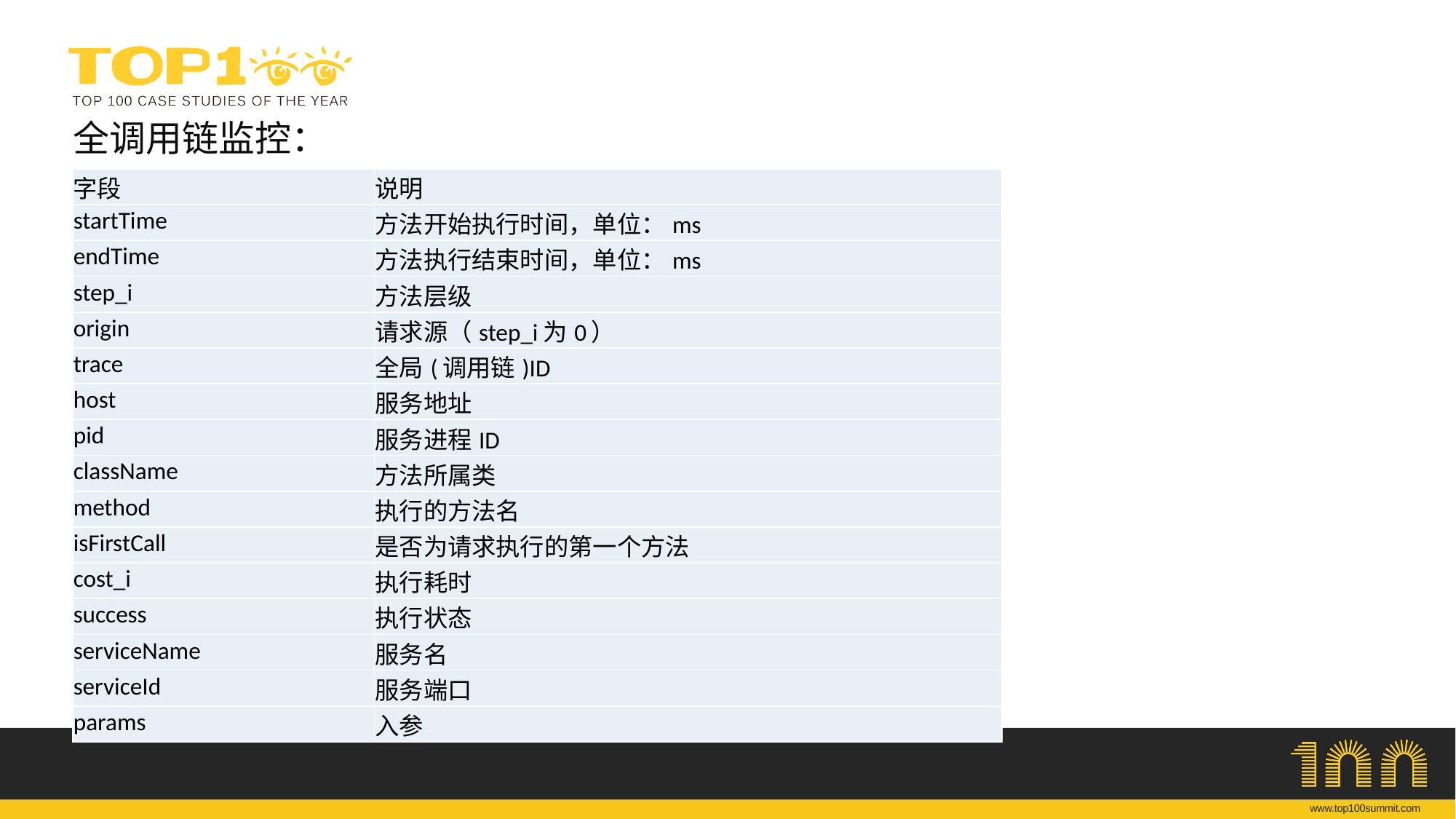

# 全调用链监控：
| 字段 | 说明 |
| --- | --- |
| startTime | 方法开始执行时间，单位：ms |
| endTime | 方法执行结束时间，单位：ms |
| step\_i | 方法层级 |
| origin | 请求源（step\_i为0） |
| trace | 全局(调用链)ID |
| host | 服务地址 |
| pid | 服务进程ID |
| className | 方法所属类 |
| method | 执行的方法名 |
| isFirstCall | 是否为请求执行的第一个方法 |
| cost\_i | 执行耗时 |
| success | 执行状态 |
| serviceName | 服务名 |
| serviceId | 服务端口 |
| params | 入参 |